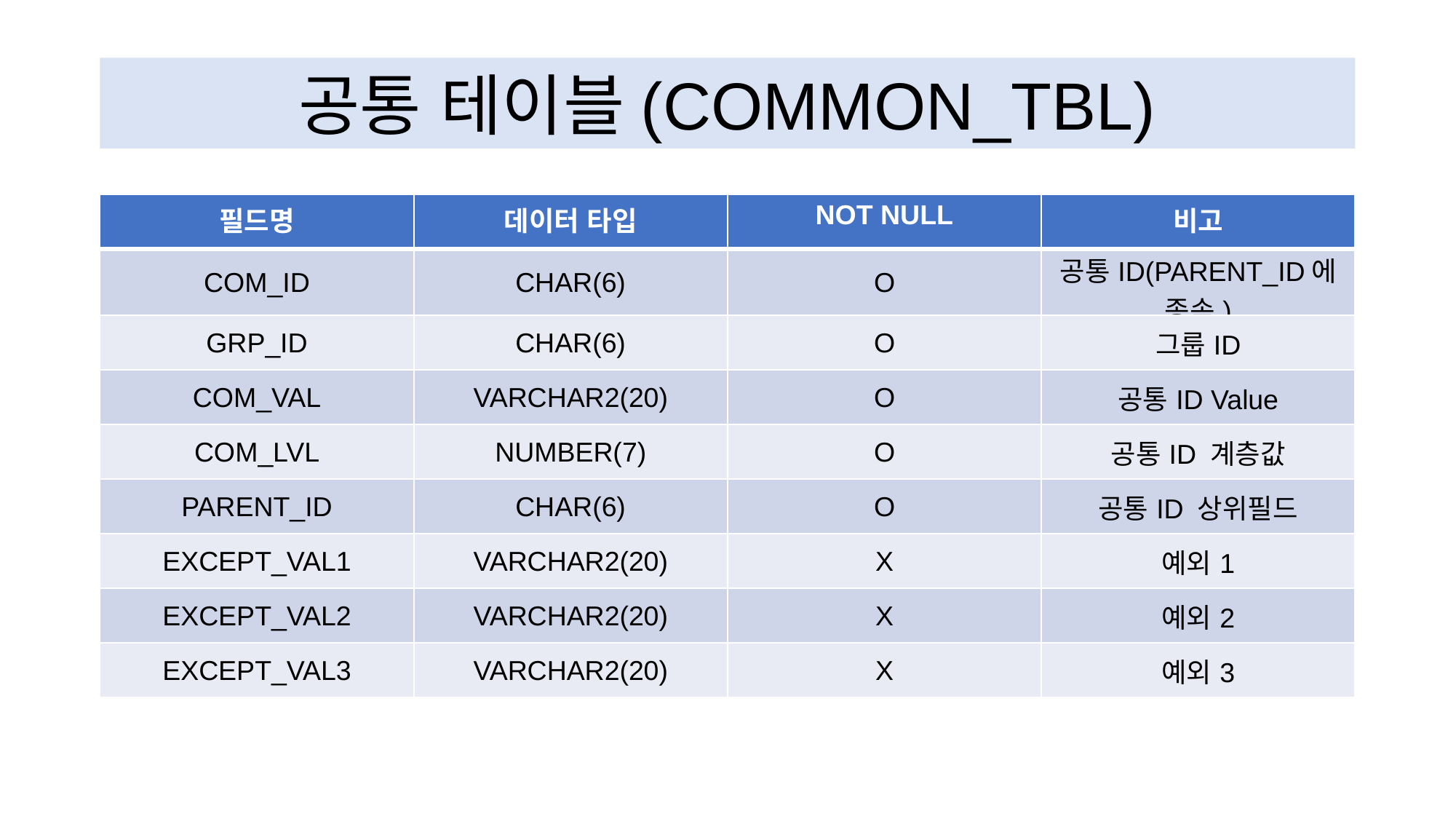

공통 테이블(COMMON_TBL)
| 필드명 | 데이터 타입 | NOT NULL | 비고 |
| --- | --- | --- | --- |
| COM\_ID | CHAR(6) | O | 공통ID(PARENT\_ID에 종속) |
| GRP\_ID | CHAR(6) | O | 그룹ID |
| COM\_VAL | VARCHAR2(20) | O | 공통ID Value |
| COM\_LVL | NUMBER(7) | O | 공통ID 계층값 |
| PARENT\_ID | CHAR(6) | O | 공통ID 상위필드 |
| EXCEPT\_VAL1 | VARCHAR2(20) | X | 예외1 |
| EXCEPT\_VAL2 | VARCHAR2(20) | X | 예외2 |
| EXCEPT\_VAL3 | VARCHAR2(20) | X | 예외3 |